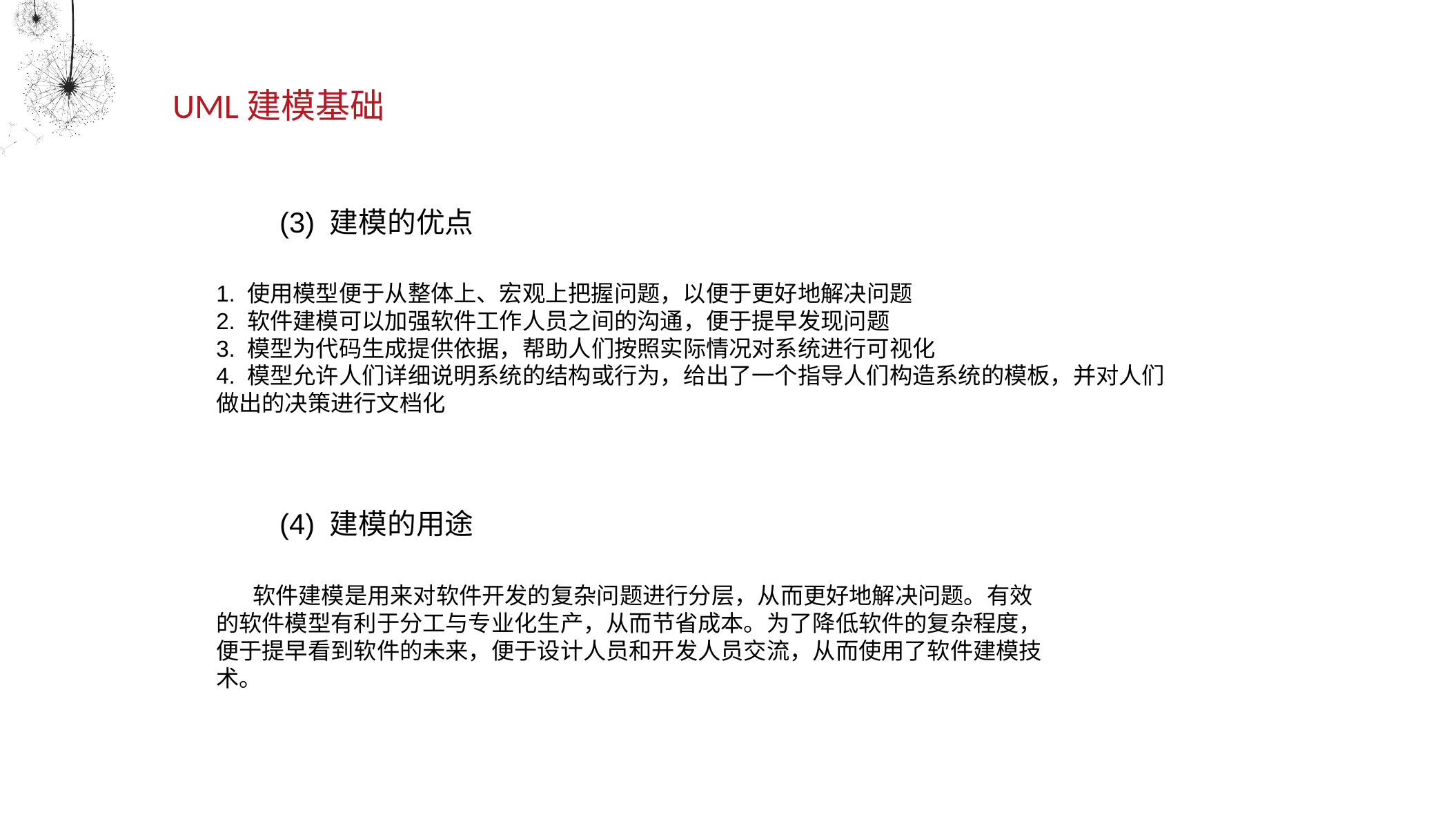

UML建模基础
(3) 建模的优点
1. 使用模型便于从整体上、宏观上把握问题，以便于更好地解决问题
2. 软件建模可以加强软件工作人员之间的沟通，便于提早发现问题
3. 模型为代码生成提供依据，帮助人们按照实际情况对系统进行可视化
4. 模型允许人们详细说明系统的结构或行为，给出了一个指导人们构造系统的模板，并对人们做出的决策进行文档化
(4) 建模的用途
      软件建模是用来对软件开发的复杂问题进行分层，从而更好地解决问题。有效的软件模型有利于分工与专业化生产，从而节省成本。为了降低软件的复杂程度，便于提早看到软件的未来，便于设计人员和开发人员交流，从而使用了软件建模技术。